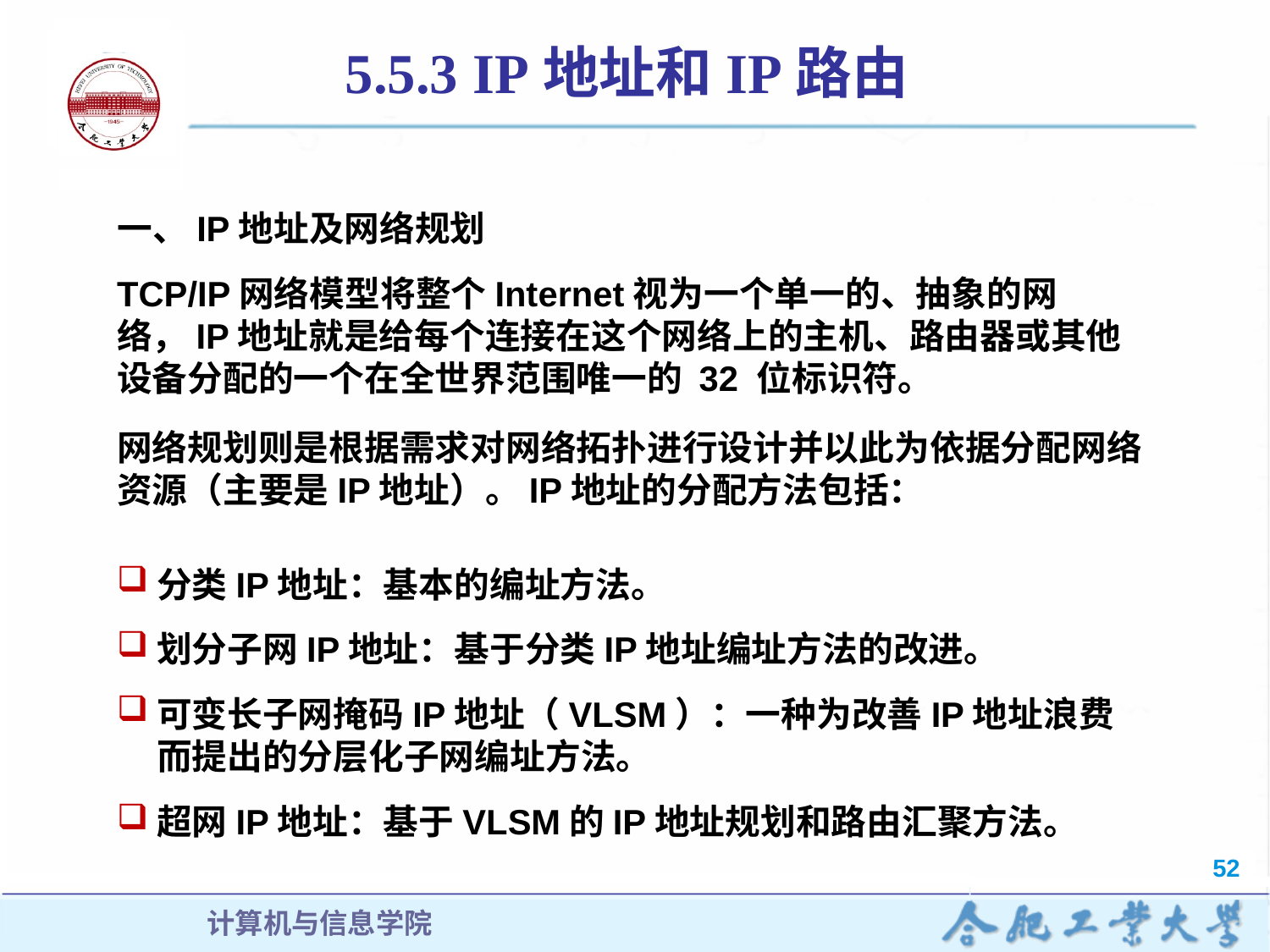

5.5.3 IP地址和IP路由
一、IP地址及网络规划
TCP/IP网络模型将整个Internet视为一个单一的、抽象的网络，IP地址就是给每个连接在这个网络上的主机、路由器或其他设备分配的一个在全世界范围唯一的 32 位标识符。
网络规划则是根据需求对网络拓扑进行设计并以此为依据分配网络资源（主要是IP地址）。IP地址的分配方法包括：
分类IP地址：基本的编址方法。
划分子网IP地址：基于分类IP地址编址方法的改进。
可变长子网掩码IP地址（VLSM）：一种为改善IP地址浪费而提出的分层化子网编址方法。
超网IP地址：基于VLSM的IP地址规划和路由汇聚方法。